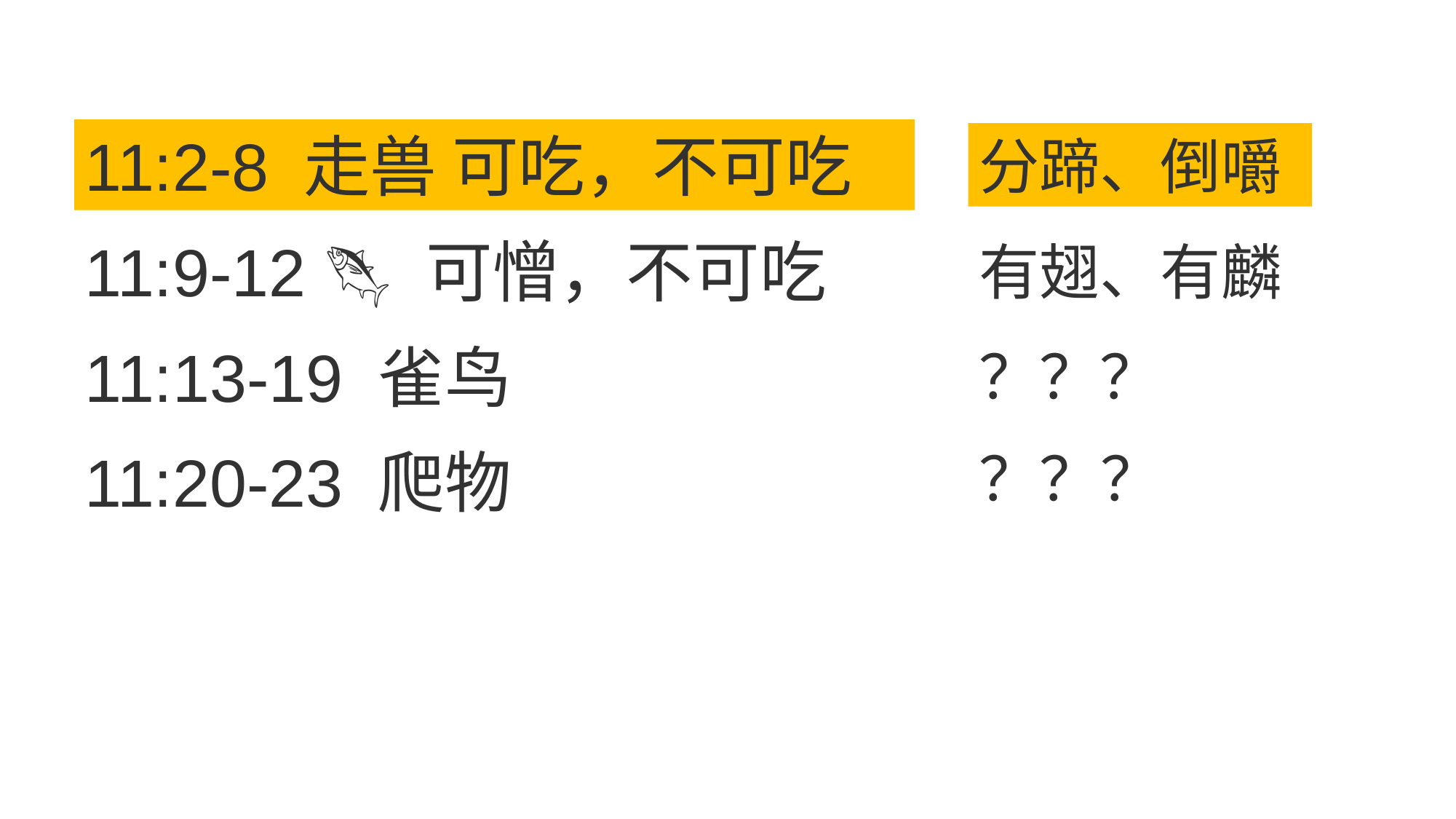

11:2-8 走兽 可吃，不可吃
分蹄、倒嚼
11:9-12 🐟 可憎，不可吃
有翅、有麟
11:13-19 雀鸟
？？？
11:20-23 爬物
？？？